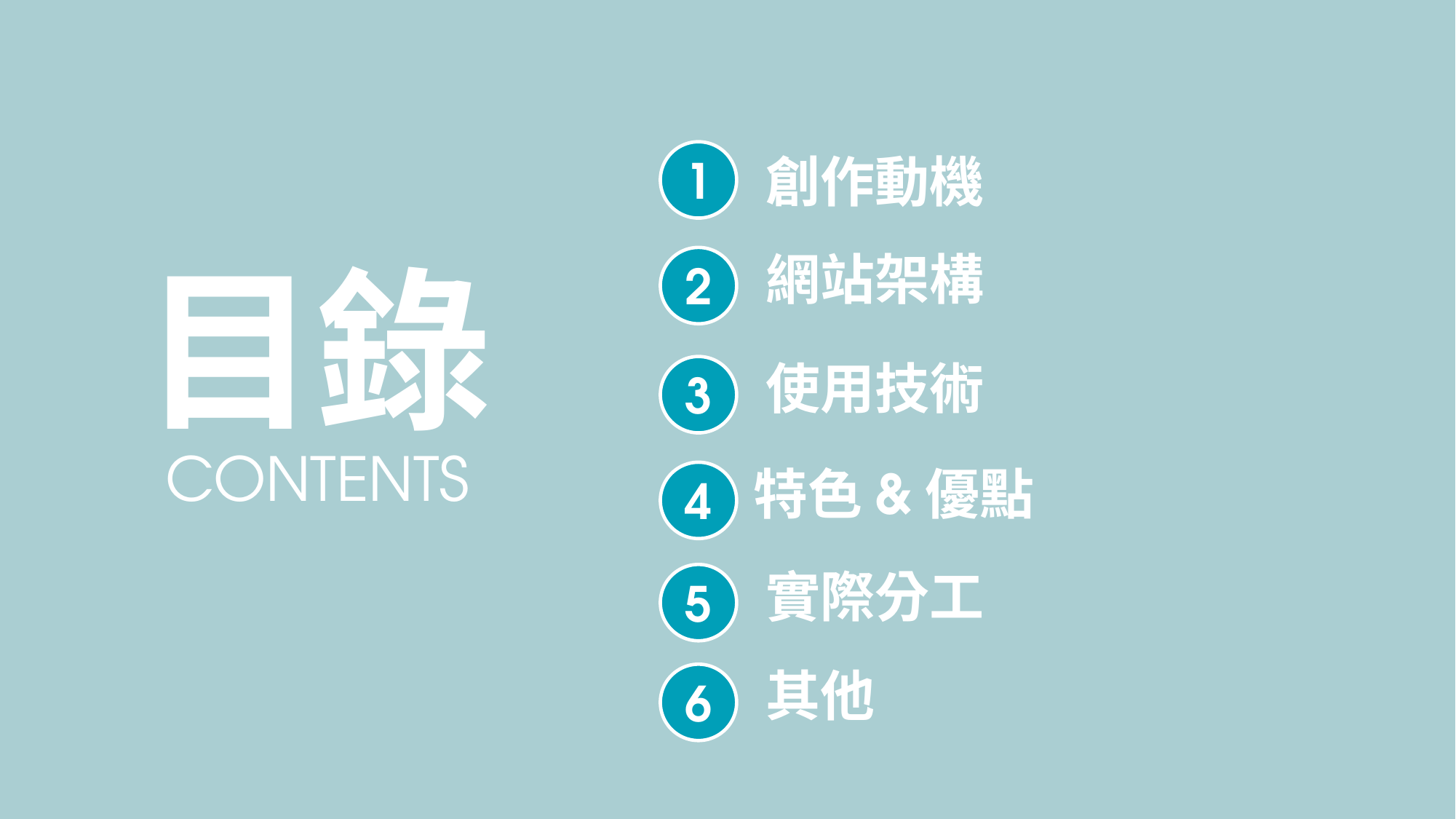

創作動機
1
目錄
網站架構
2
使用技術
3
CONTENTS
特色&優點
4
實際分工
5
其他
6